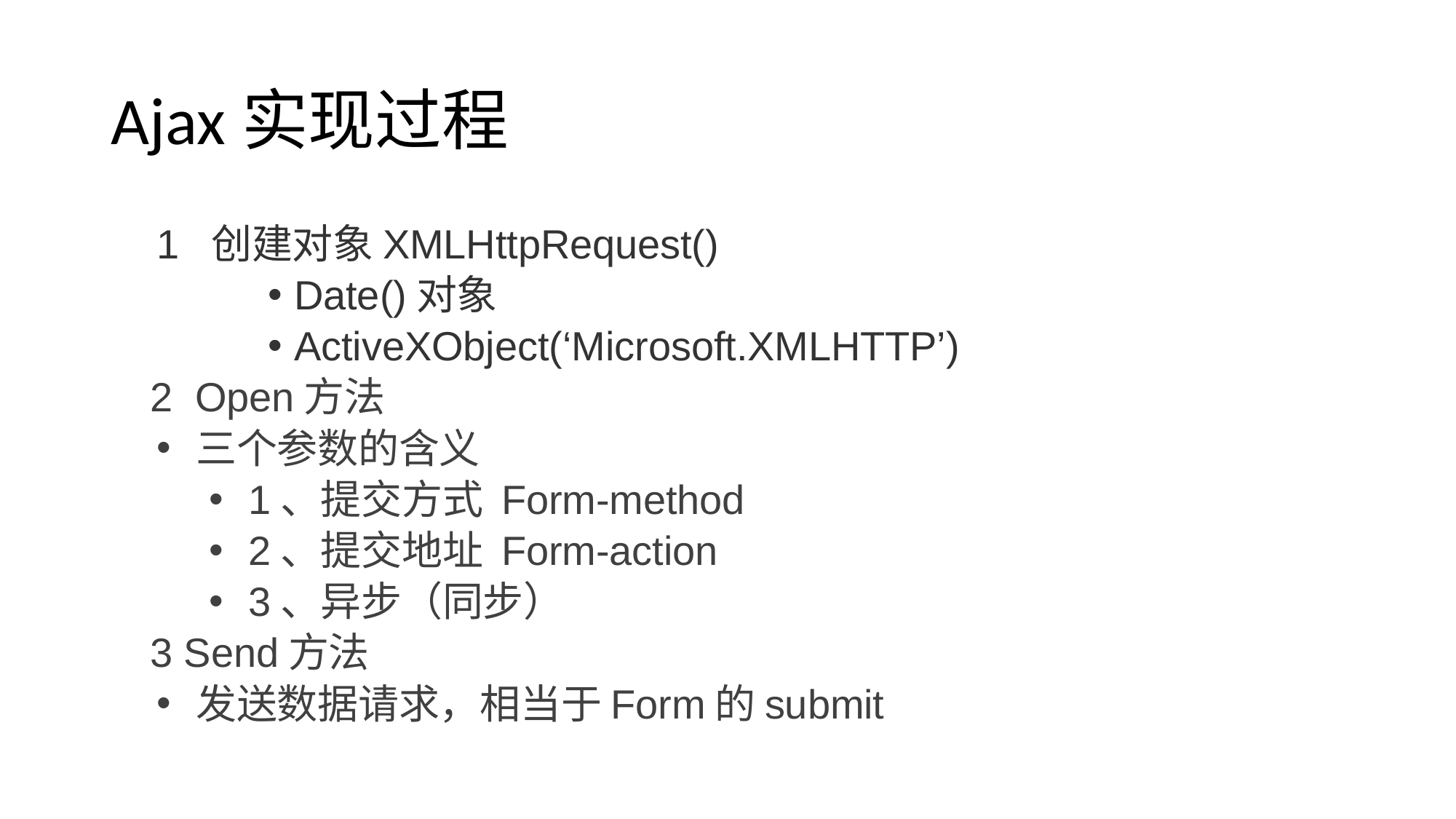

# Ajax实现过程
1  创建对象XMLHttpRequest()
Date()对象
ActiveXObject(‘Microsoft.XMLHTTP’)
2  Open方法
三个参数的含义
1、提交方式 Form-method
2、提交地址 Form-action
3、异步（同步）
3 Send方法
发送数据请求，相当于Form的submit